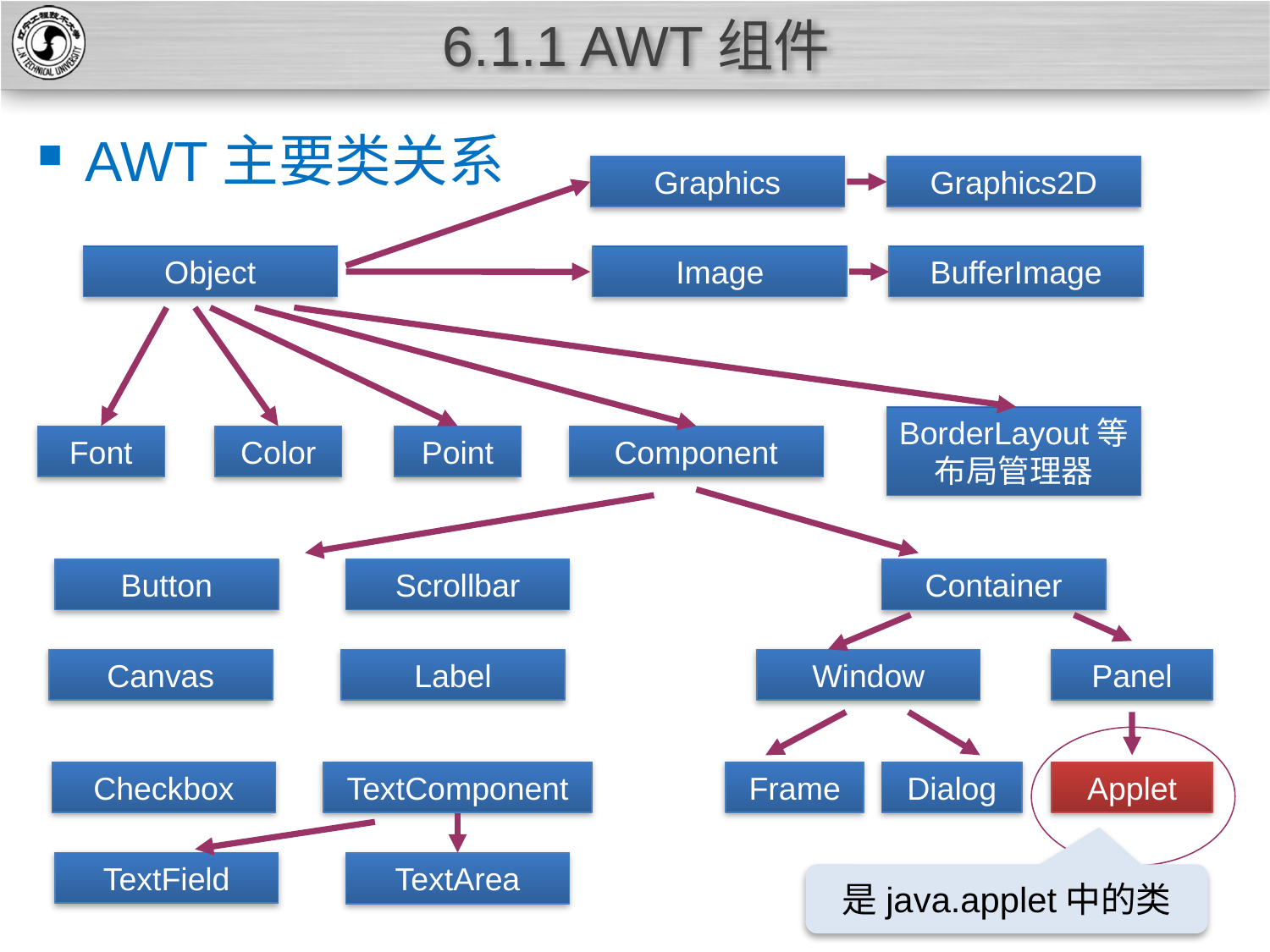

# 6.1.1 AWT组件
AWT主要类关系
Graphics
Graphics2D

Object
Image
BufferImage

BorderLayout等布局管理器
Font
Color
Point
Component

Button
Scrollbar
Container

Canvas
Window
Panel
Label

Checkbox
TextComponent
Frame
Dialog
Applet

TextField
TextArea
是java.applet中的类